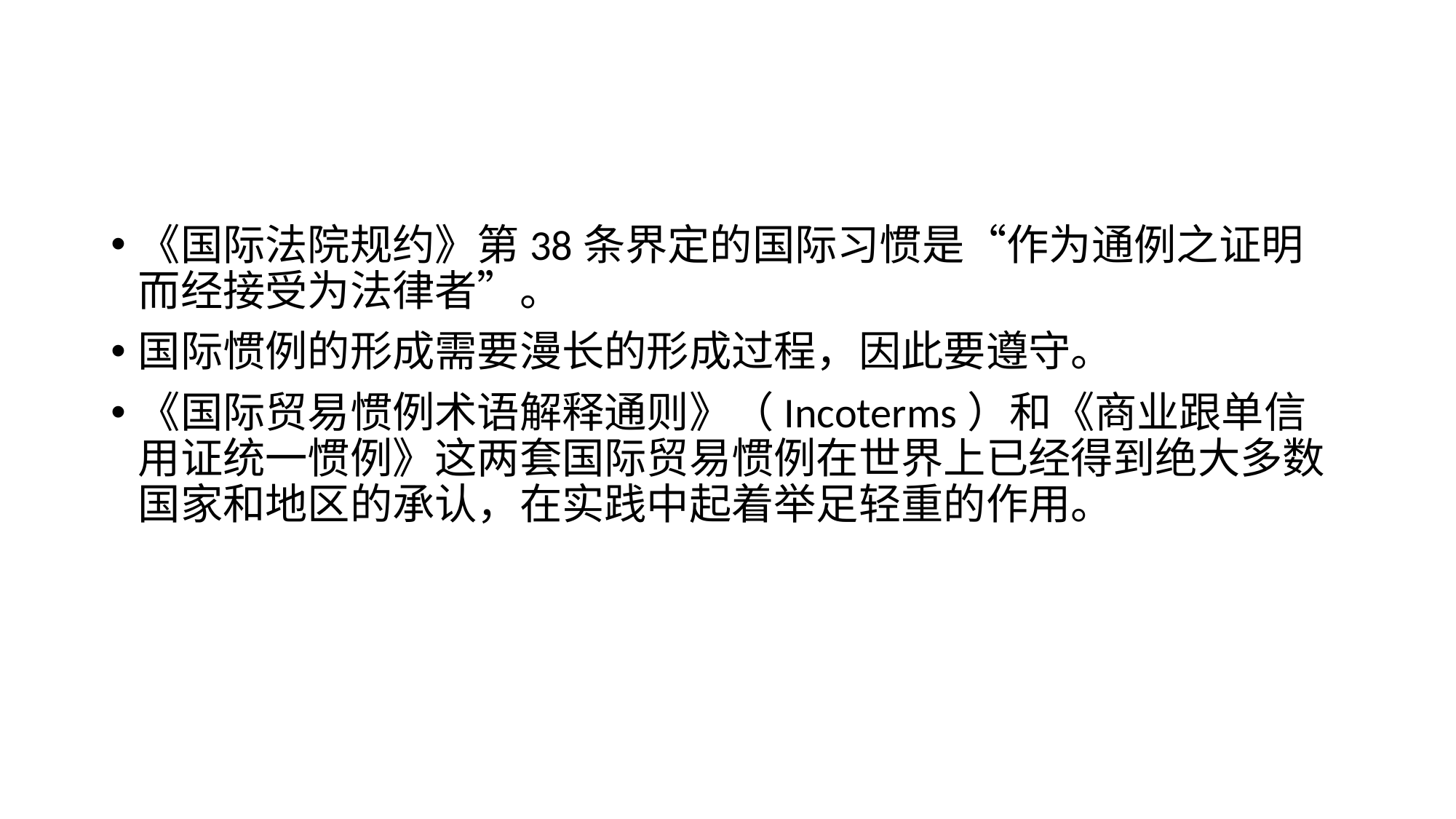

#
《国际法院规约》第38条界定的国际习惯是“作为通例之证明而经接受为法律者”。
国际惯例的形成需要漫长的形成过程，因此要遵守。
《国际贸易惯例术语解释通则》（Incoterms）和《商业跟单信用证统一惯例》这两套国际贸易惯例在世界上已经得到绝大多数国家和地区的承认，在实践中起着举足轻重的作用。